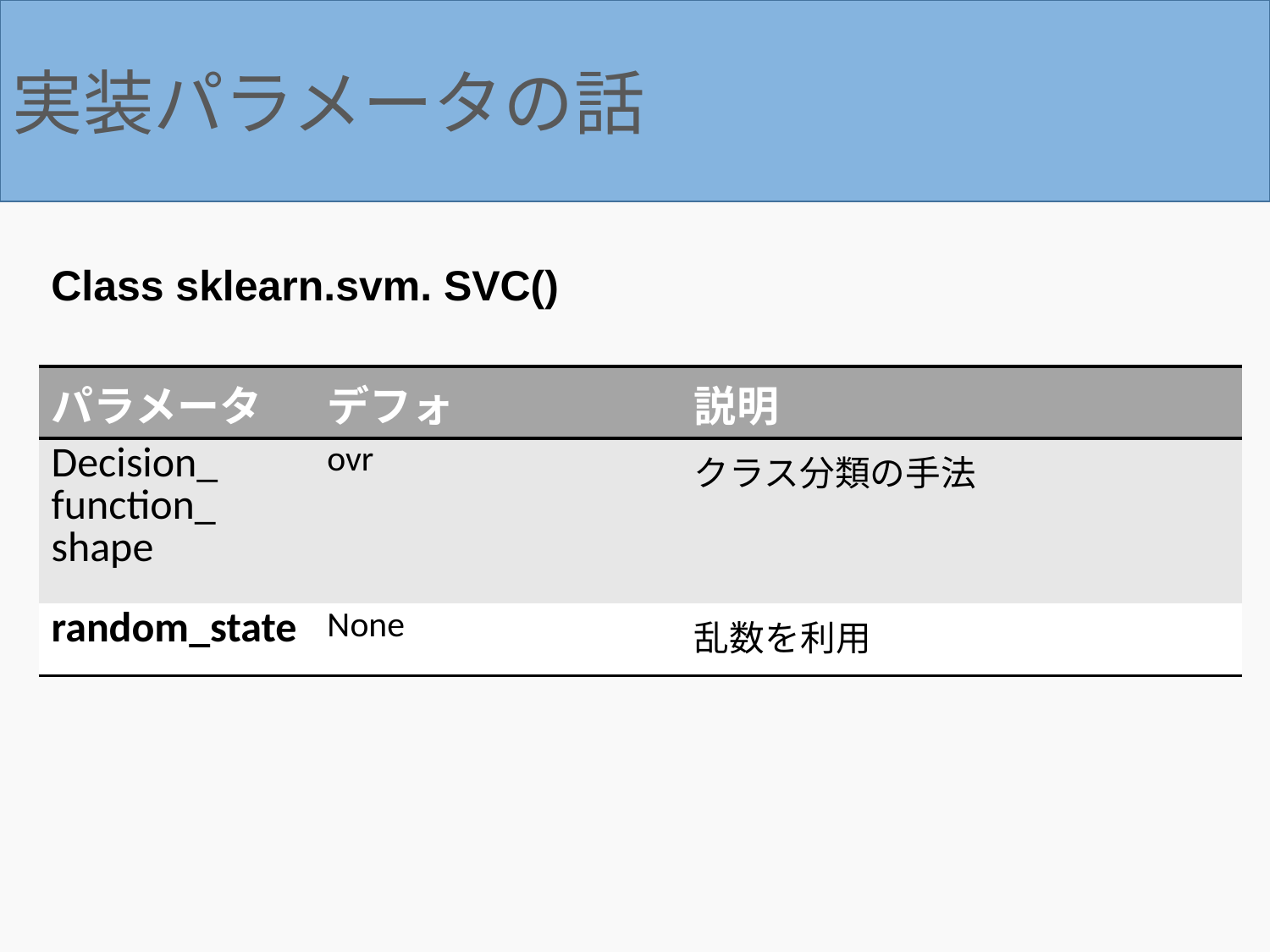

実装パラメータの話
Class sklearn.svm. SVC()
| パラメータ | デフォ | 説明 |
| --- | --- | --- |
| Decision\_ function\_ shape | ovr | クラス分類の手法 |
| random\_state | None | 乱数を利用 |